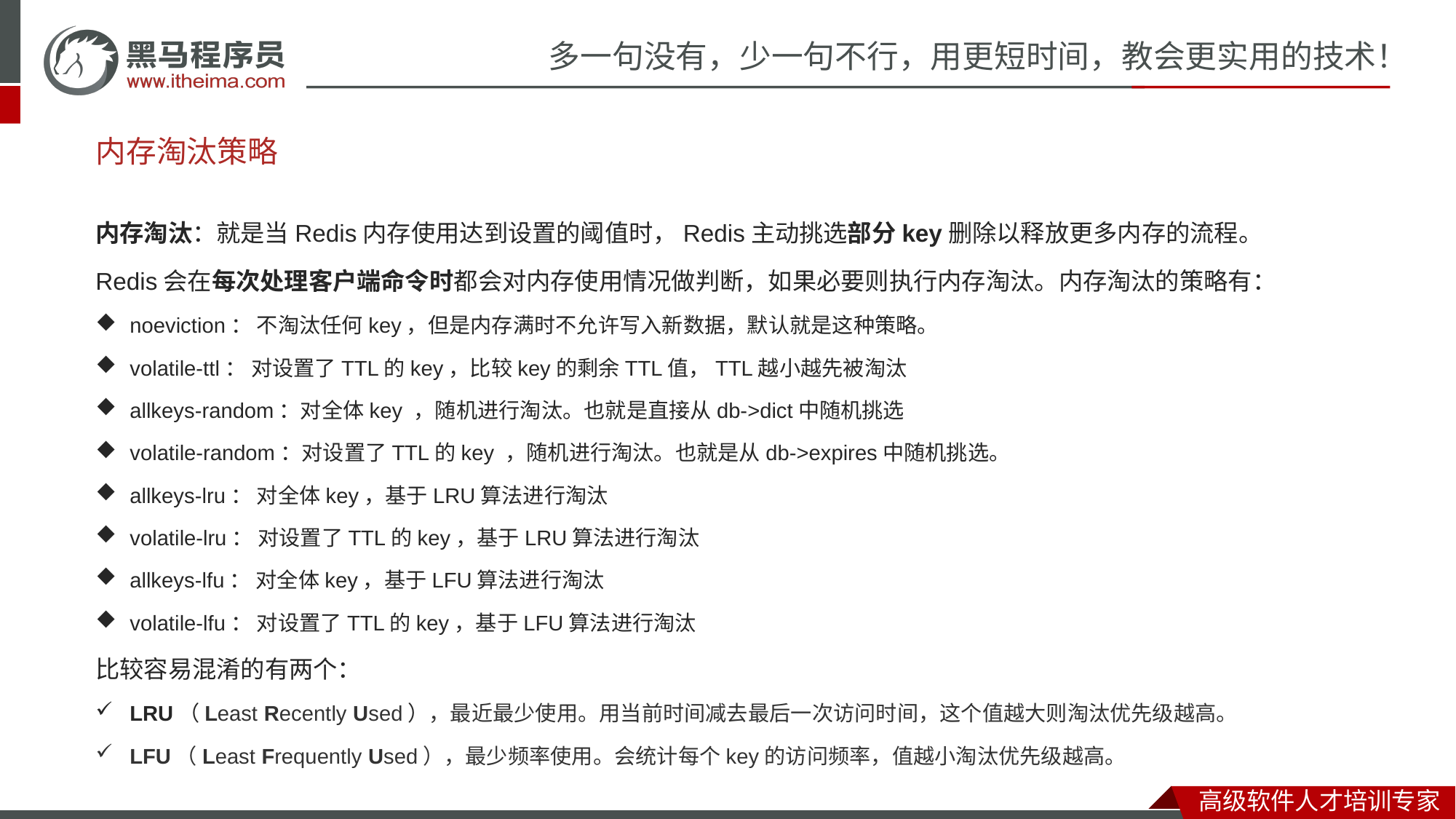

# 内存淘汰策略
内存淘汰：就是当Redis内存使用达到设置的阈值时，Redis主动挑选部分key删除以释放更多内存的流程。
Redis会在每次处理客户端命令时都会对内存使用情况做判断，如果必要则执行内存淘汰。内存淘汰的策略有：
noeviction： 不淘汰任何key，但是内存满时不允许写入新数据，默认就是这种策略。
volatile-ttl： 对设置了TTL的key，比较key的剩余TTL值，TTL越小越先被淘汰
allkeys-random：对全体key ，随机进行淘汰。也就是直接从db->dict中随机挑选
volatile-random：对设置了TTL的key ，随机进行淘汰。也就是从db->expires中随机挑选。
allkeys-lru： 对全体key，基于LRU算法进行淘汰
volatile-lru： 对设置了TTL的key，基于LRU算法进行淘汰
allkeys-lfu： 对全体key，基于LFU算法进行淘汰
volatile-lfu： 对设置了TTL的key，基于LFU算法进行淘汰
比较容易混淆的有两个：
LRU（Least Recently Used），最近最少使用。用当前时间减去最后一次访问时间，这个值越大则淘汰优先级越高。
LFU（Least Frequently Used），最少频率使用。会统计每个key的访问频率，值越小淘汰优先级越高。